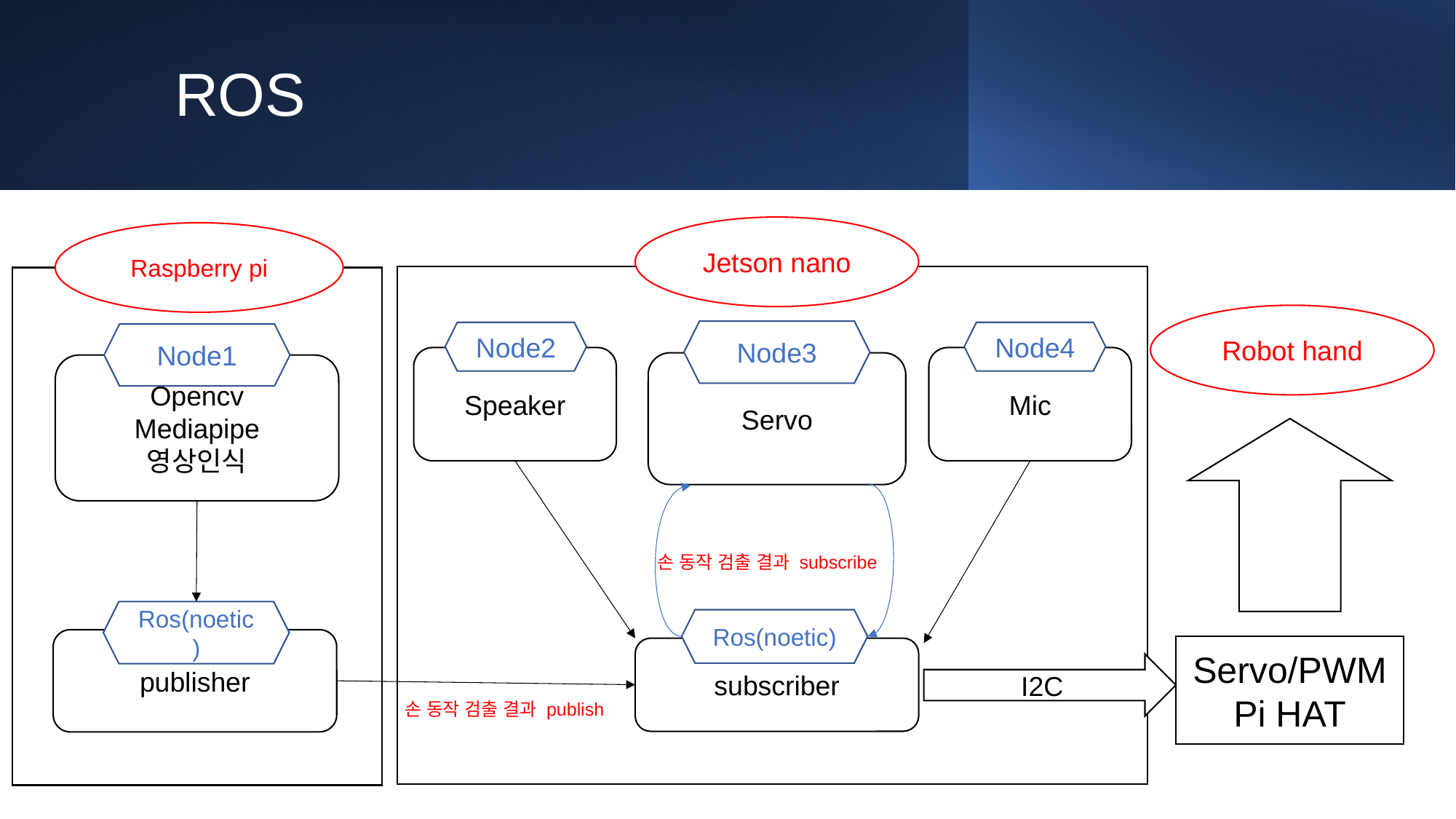

# ROS
Jetson nano
Raspberry pi

Robot hand
Node3
Node2
Node4
Node1
Speaker
Mic
Servo
Opencv
Mediapipe
영상인식

손 동작 검출 결과 subscribe
Ros(noetic)
Ros(noetic)
publisher
Servo/PWM
Pi HAT
subscriber
I2C
손 동작 검출 결과 publish